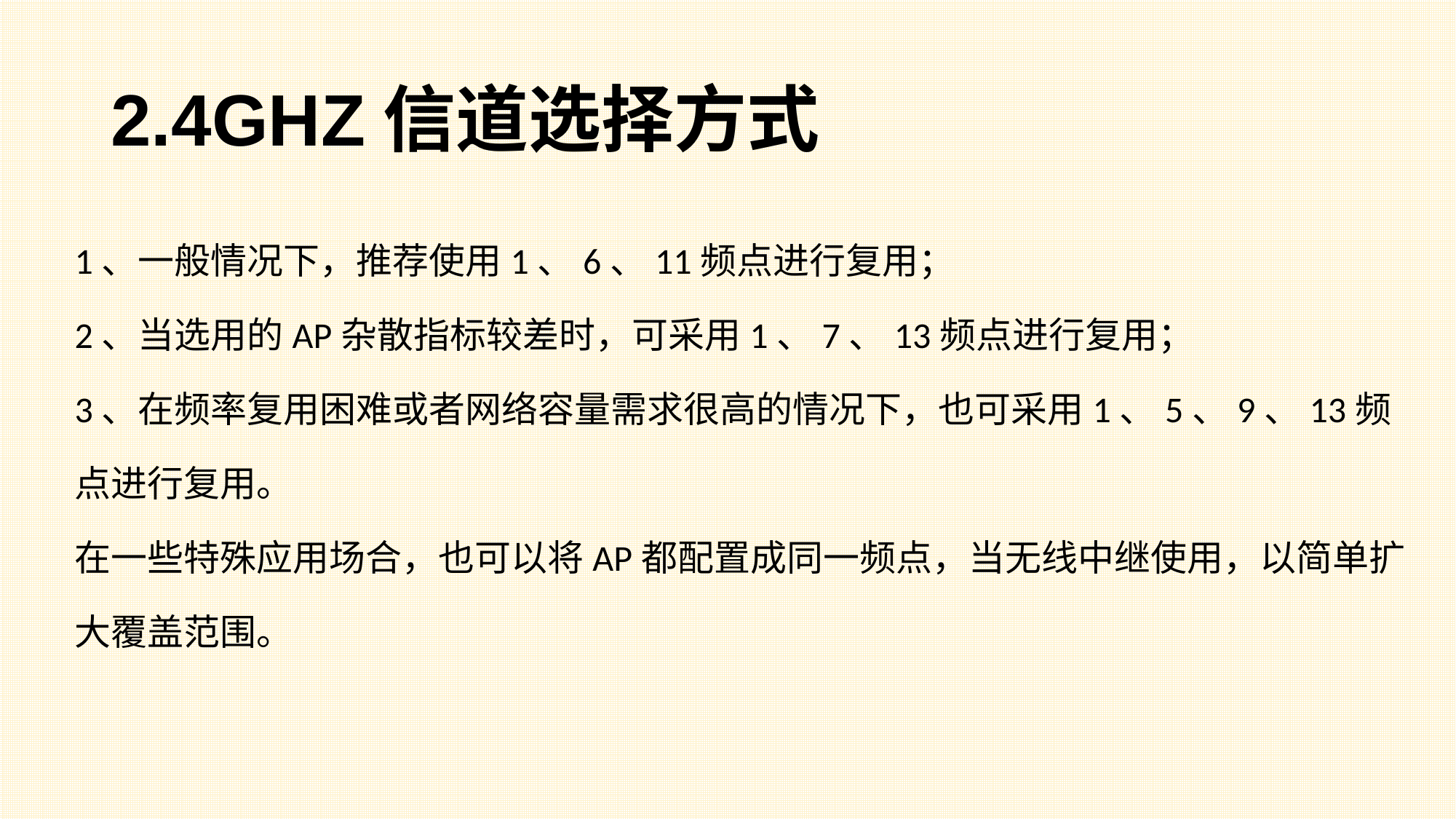

# 2.4GHZ信道选择方式
1、一般情况下，推荐使用1、6、11频点进行复用；
2、当选用的AP杂散指标较差时，可采用1、7、13频点进行复用；
3、在频率复用困难或者网络容量需求很高的情况下，也可采用1、5、9、13频点进行复用。
在一些特殊应用场合，也可以将AP都配置成同一频点，当无线中继使用，以简单扩大覆盖范围。